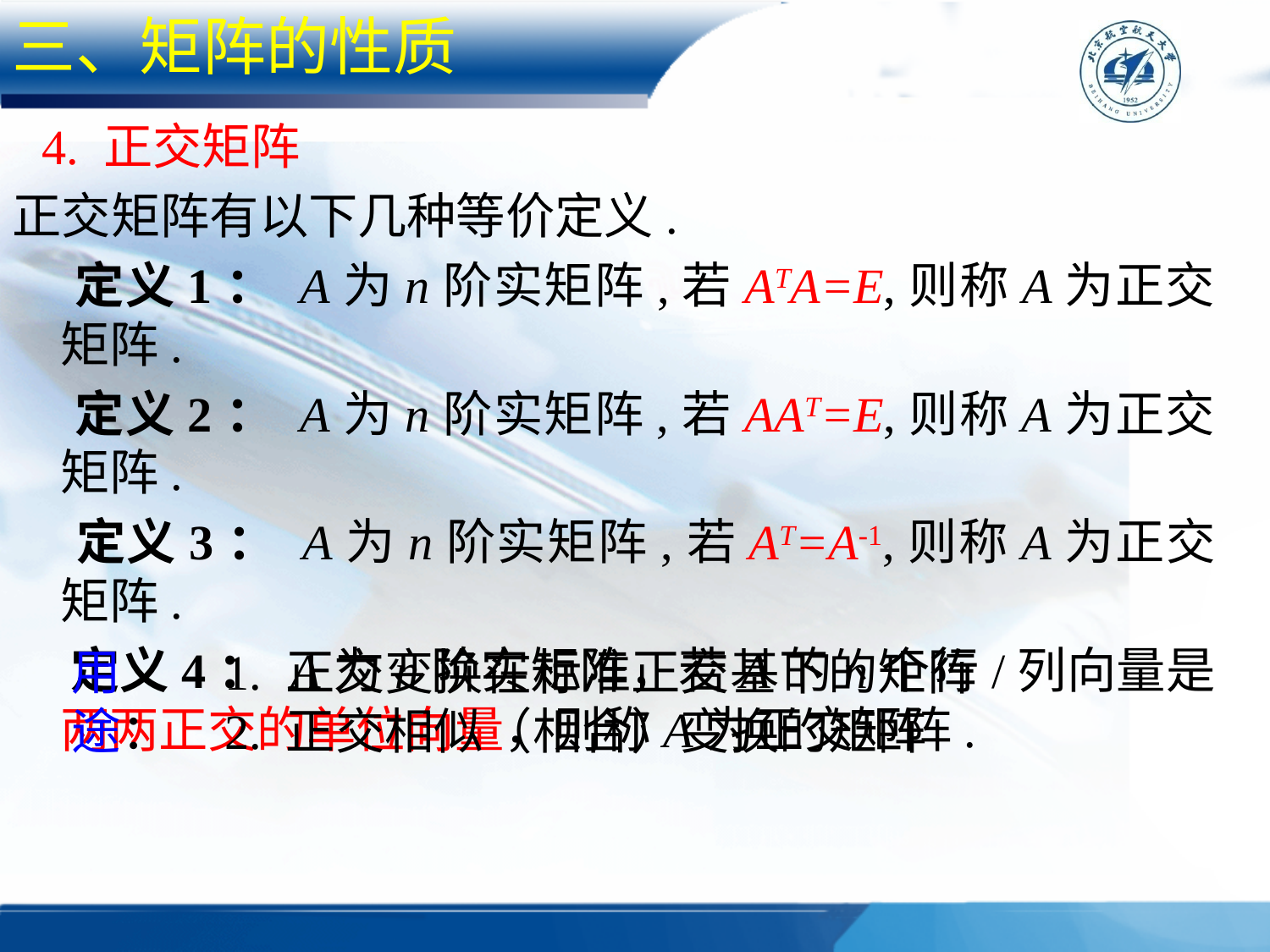

三、矩阵的性质
4. 正交矩阵
正交矩阵有以下几种等价定义.
    定义1： A为n阶实矩阵,若ATA=E,则称A为正交矩阵.
    定义2： A为n阶实矩阵,若AAT=E,则称A为正交矩阵.
    定义3： A为n阶实矩阵,若AT=A-1,则称A为正交矩阵.
    定义4： A为n阶实矩阵，若A的n个行/列向量是两两正交的单位向量，则称A为正交矩阵.

用途：
      1. 正交变换在标准正交基下的矩阵
      2. 正交相似（相合）变换的矩阵